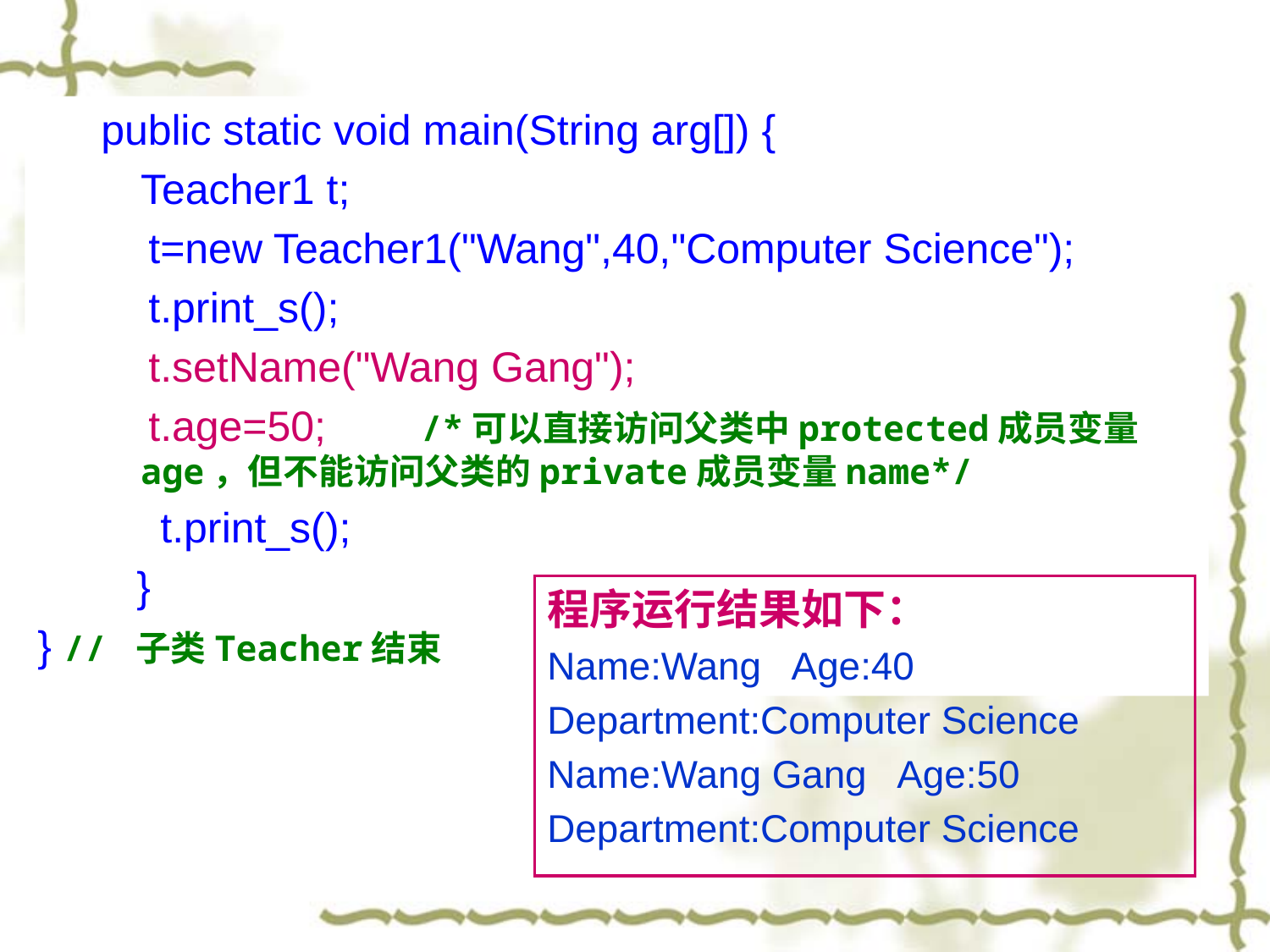

public static void main(String arg[]) {
  	Teacher1 t;
    t=new Teacher1("Wang",40,"Computer Science");
    t.print_s();
    t.setName("Wang Gang");
    t.age=50;        /*可以直接访问父类中protected成员变量age，但不能访问父类的private成员变量name*/
     t.print_s();
   }
} // 子类Teacher结束
程序运行结果如下：
Name:Wang   Age:40
Department:Computer Science
Name:Wang Gang   Age:50
Department:Computer Science